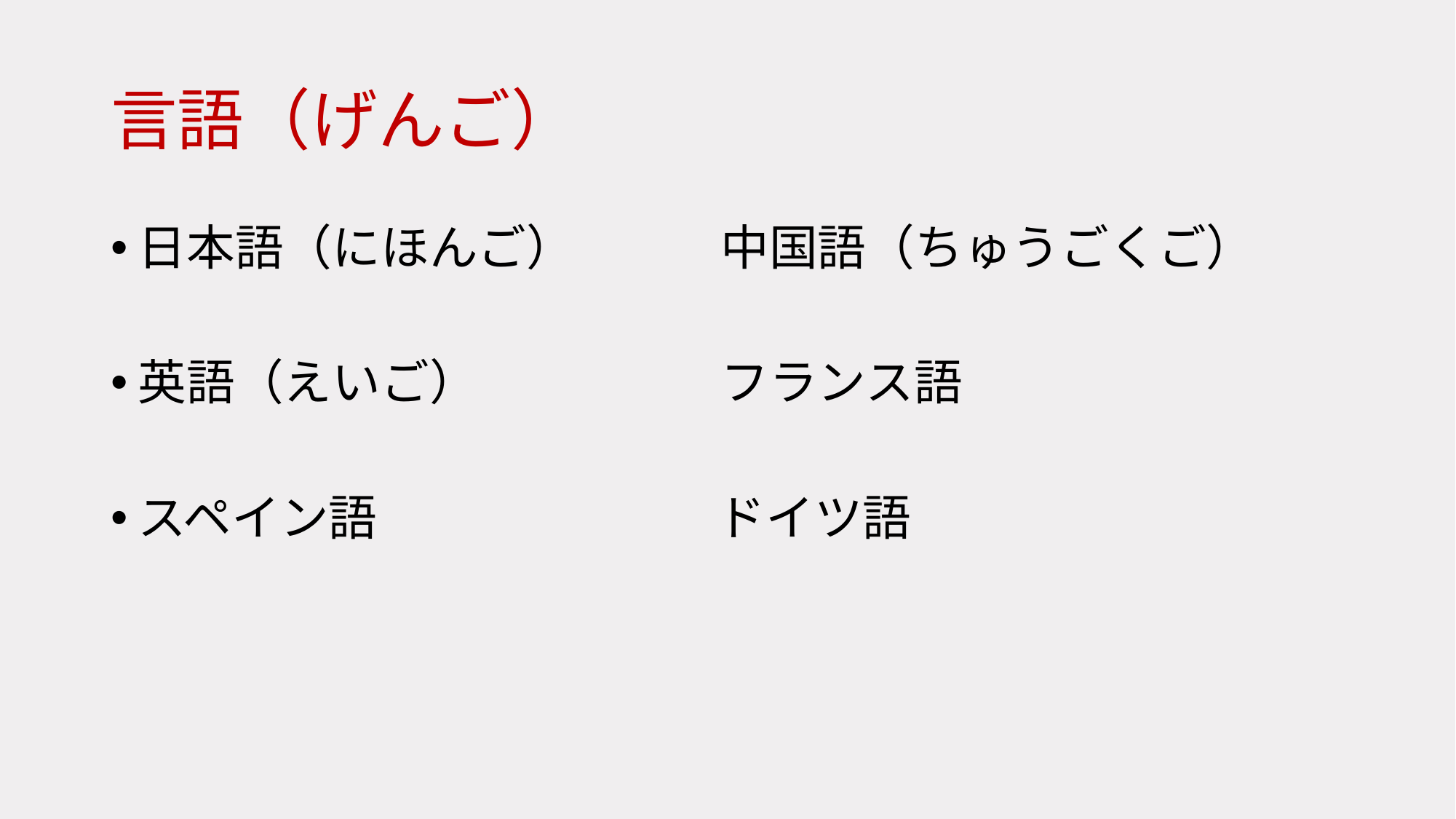

# 言語（げんご）
日本語（にほんご）　　　中国語（ちゅうごくご）

英語（えいご）　　　　　フランス語

スペイン語　　　　　　　ドイツ語